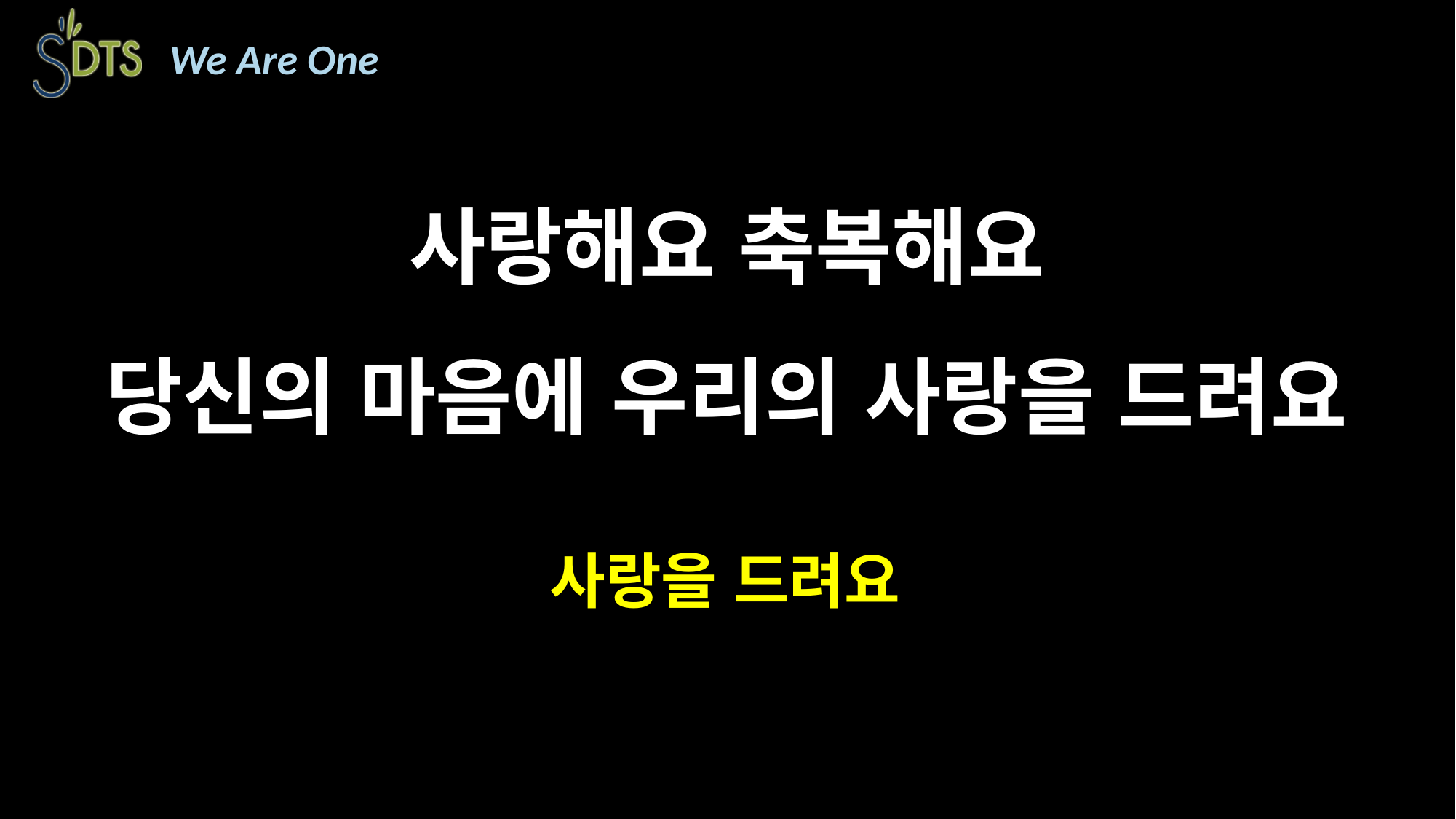

사랑해요 축복해요
당신의 마음에 우리의 사랑을 드려요
사랑을 드려요